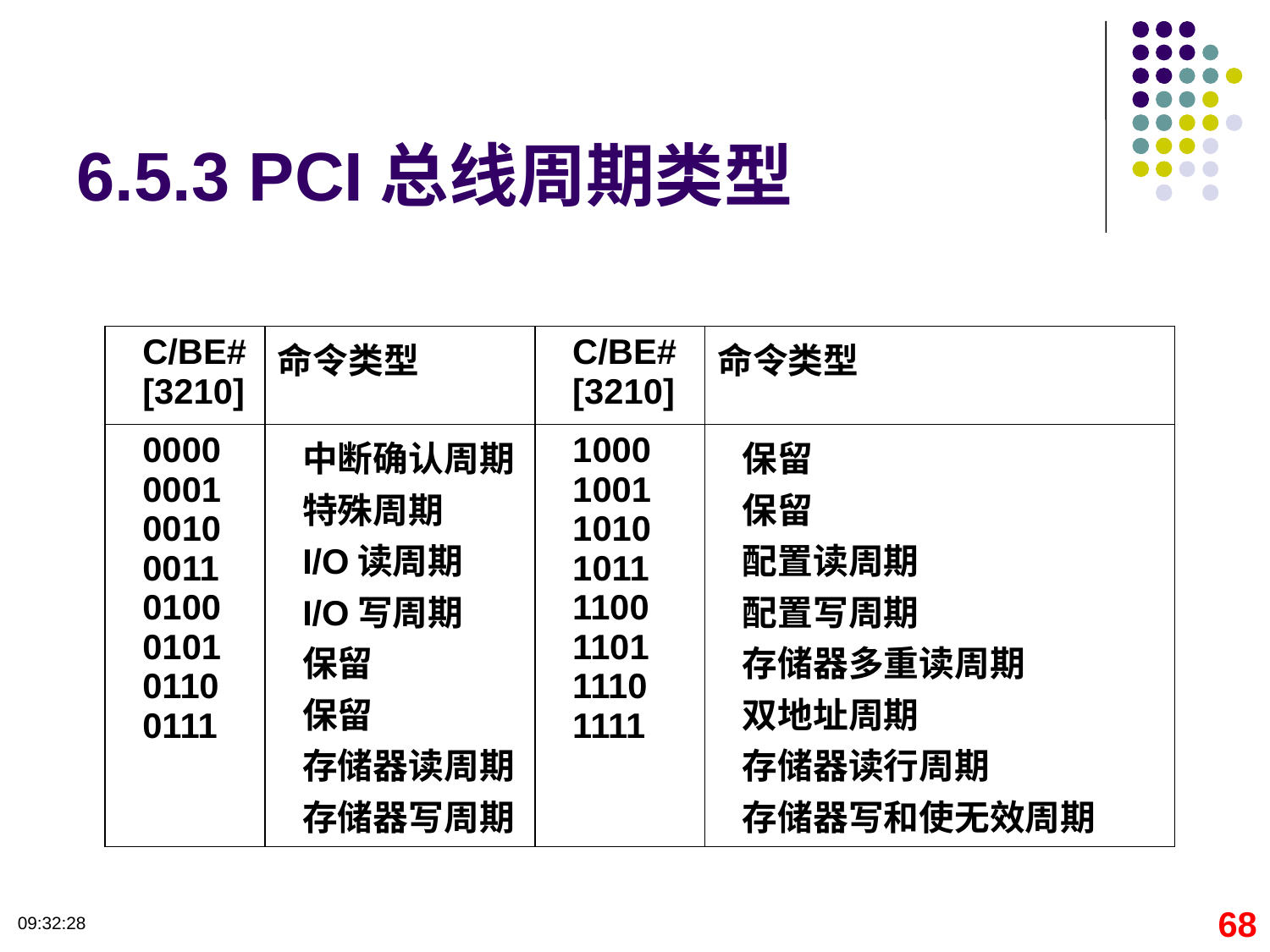

6.5.3 PCI总线周期类型
| C/BE# [3210] | 命令类型 | C/BE# [3210] | 命令类型 |
| --- | --- | --- | --- |
| 0000 0001 0010 0011 0100 0101 0110 0111 | 中断确认周期 特殊周期 I/O读周期 I/O写周期 保留 保留 存储器读周期 存储器写周期 | 1000 1001 1010 1011 1100 1101 1110 1111 | 保留 保留 配置读周期 配置写周期 存储器多重读周期 双地址周期 存储器读行周期 存储器写和使无效周期 |
68
09:32:28